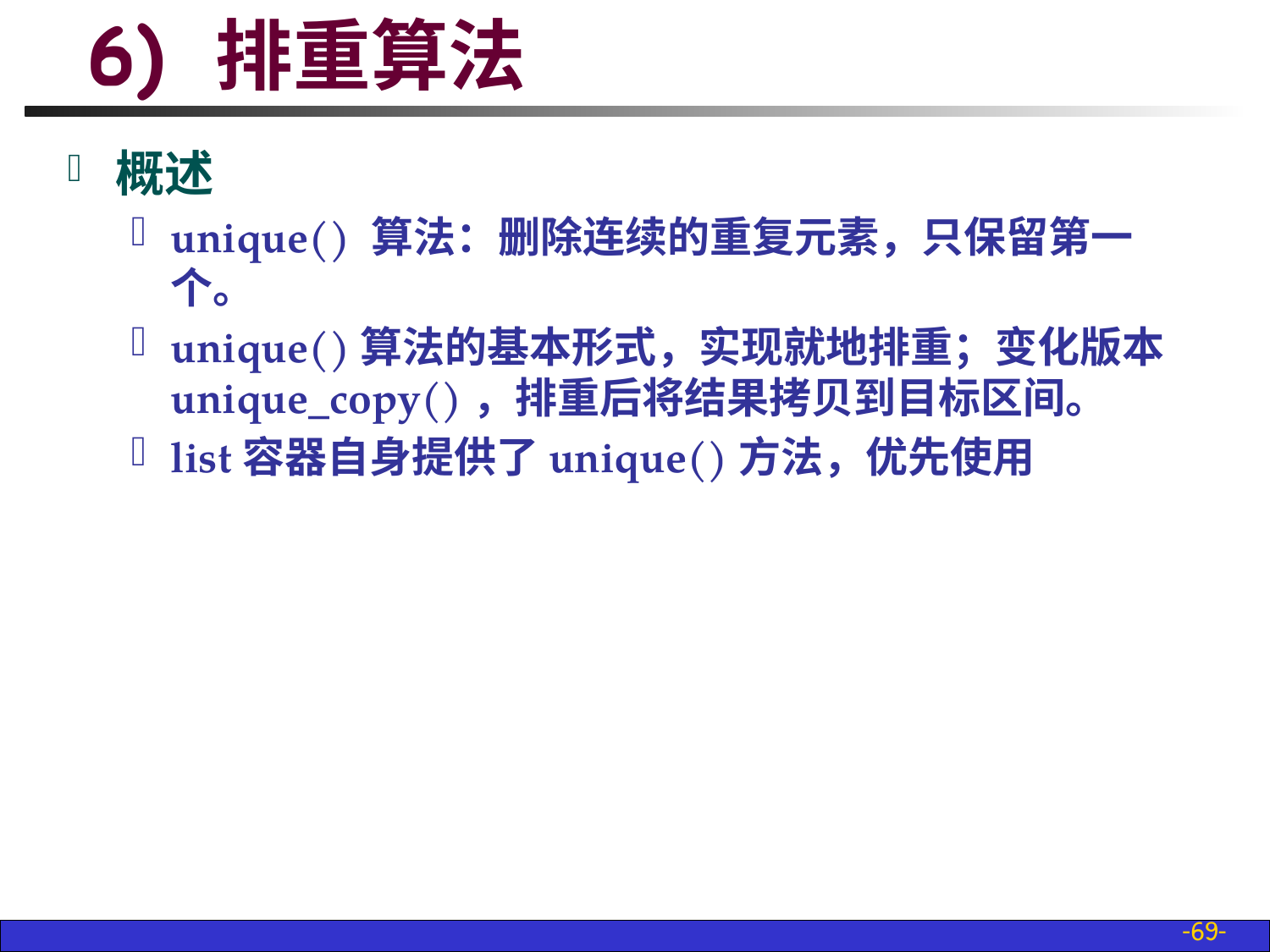

# 6) 排重算法
概述
unique() 算法：删除连续的重复元素，只保留第一个。
unique()算法的基本形式，实现就地排重；变化版本unique_copy()，排重后将结果拷贝到目标区间。
list容器自身提供了unique()方法，优先使用
-69-